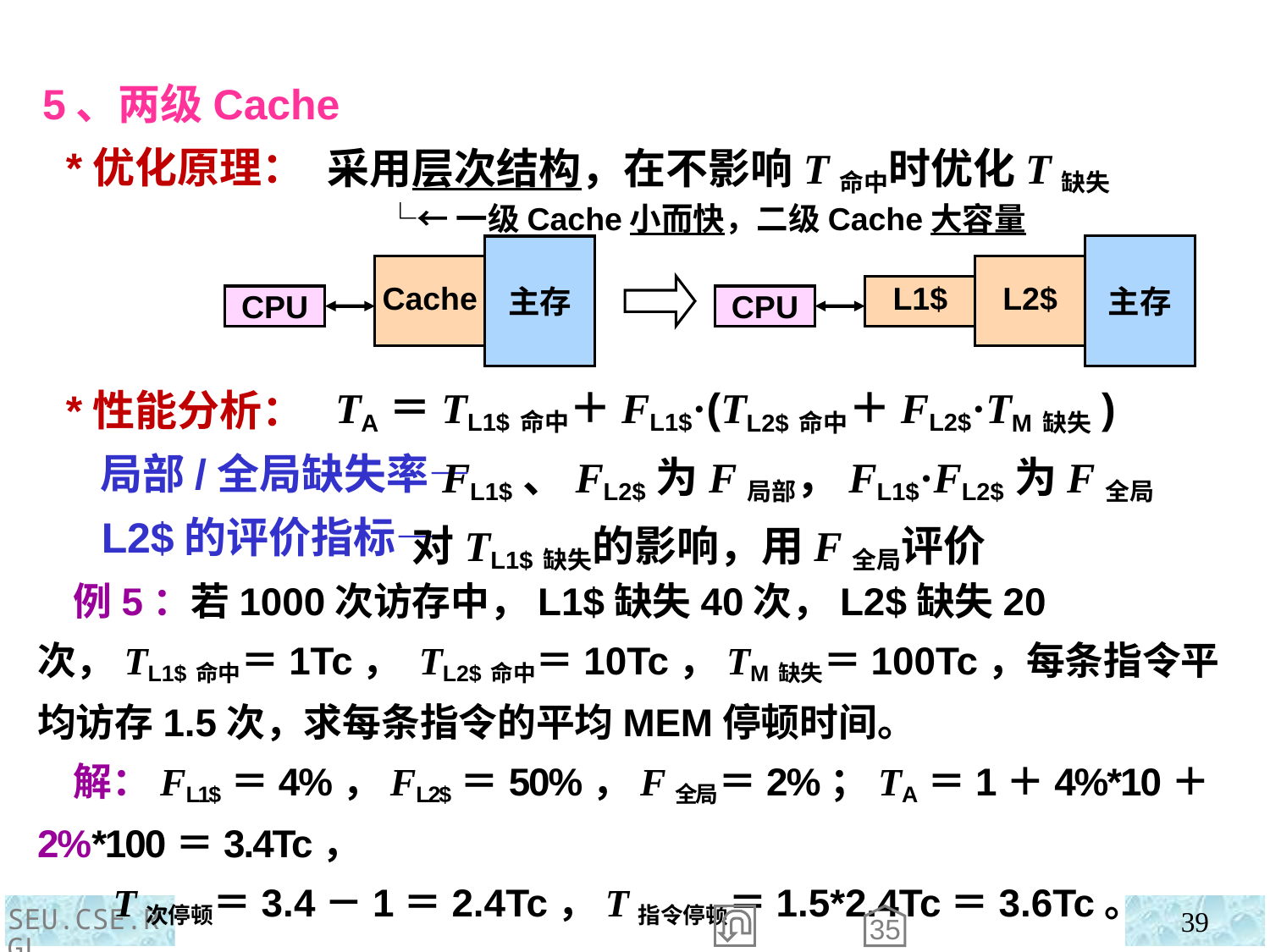

5、两级Cache
  *优化原理：

  *性能分析：
     局部/全局缺失率—
     L2$的评价指标—
采用层次结构，在不影响T命中时优化T缺失
        └←一级Cache小而快，二级Cache大容量
主存
主存
L2$
Cache

L1$
CPU
CPU

TA＝TL1$命中＋FL1$·(TL2$命中＋FL2$·TM缺失)
         FL1$、FL2$为F局部，FL1$·FL2$为F全局
       对TL1$缺失的影响，用F全局评价
   例5：若1000次访存中，L1$缺失40次，L2$缺失20次，TL1$命中＝1Tc， TL2$命中＝10Tc，TM缺失＝100Tc，每条指令平均访存1.5次，求每条指令的平均MEM停顿时间。
   解：FL1$＝4%，FL2$＝50%，F全局＝2%；TA＝1＋4%*10＋2%*100＝3.4Tc，
       T次停顿＝3.4－1＝2.4Tc，T指令停顿＝1.5*2.4Tc＝3.6Tc。
SEU.CSE.RGL
39

35